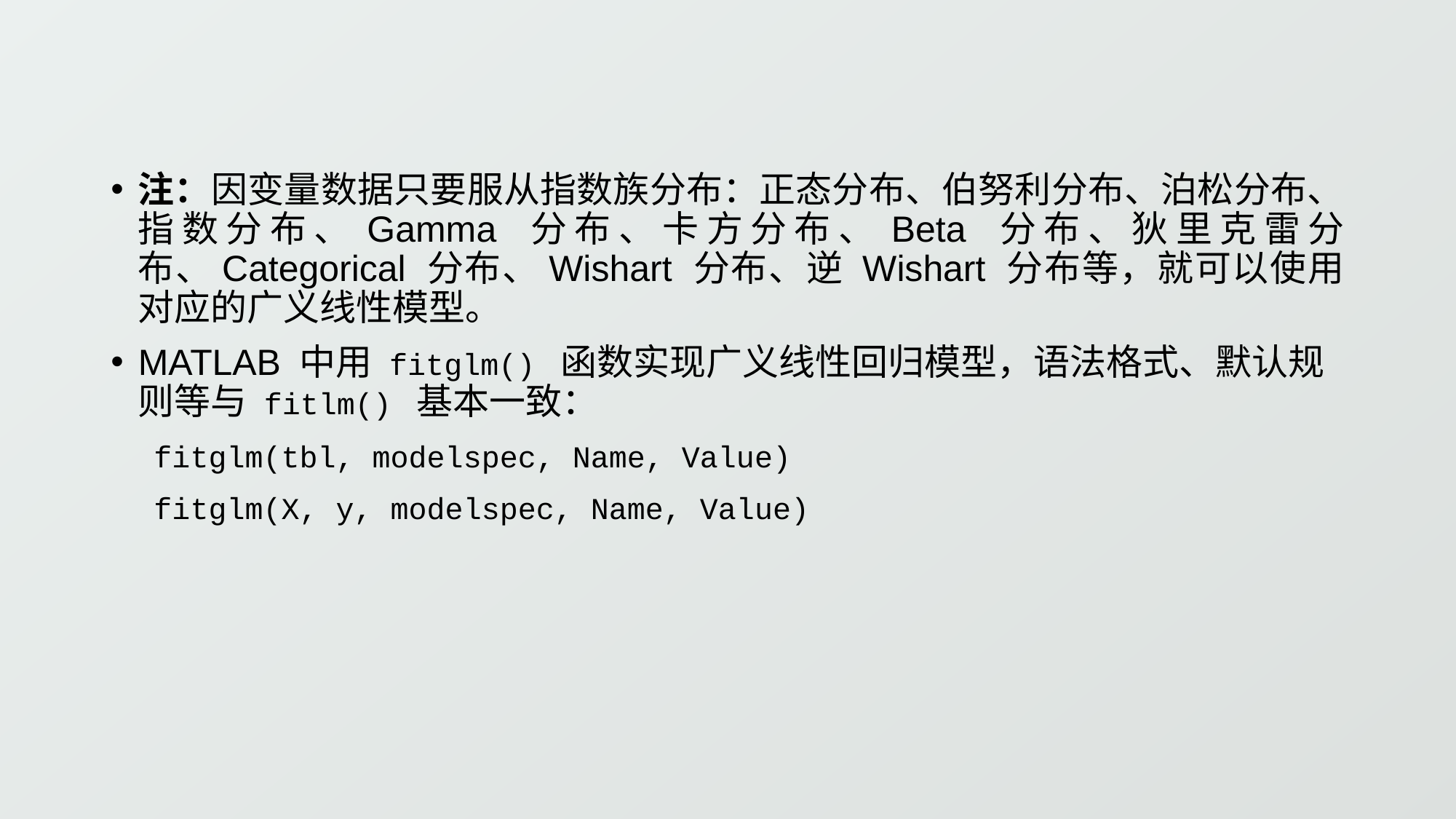

注：因变量数据只要服从指数族分布：正态分布、伯努利分布、泊松分布、指数分布、Gamma 分布、卡方分布、Beta 分布、狄里克雷分布、Categorical 分布、Wishart 分布、逆 Wishart 分布等，就可以使用对应的广义线性模型。
MATLAB 中用 fitglm() 函数实现广义线性回归模型，语法格式、默认规则等与 fitlm() 基本一致：
fitglm(tbl, modelspec, Name, Value)
fitglm(X, y, modelspec, Name, Value)